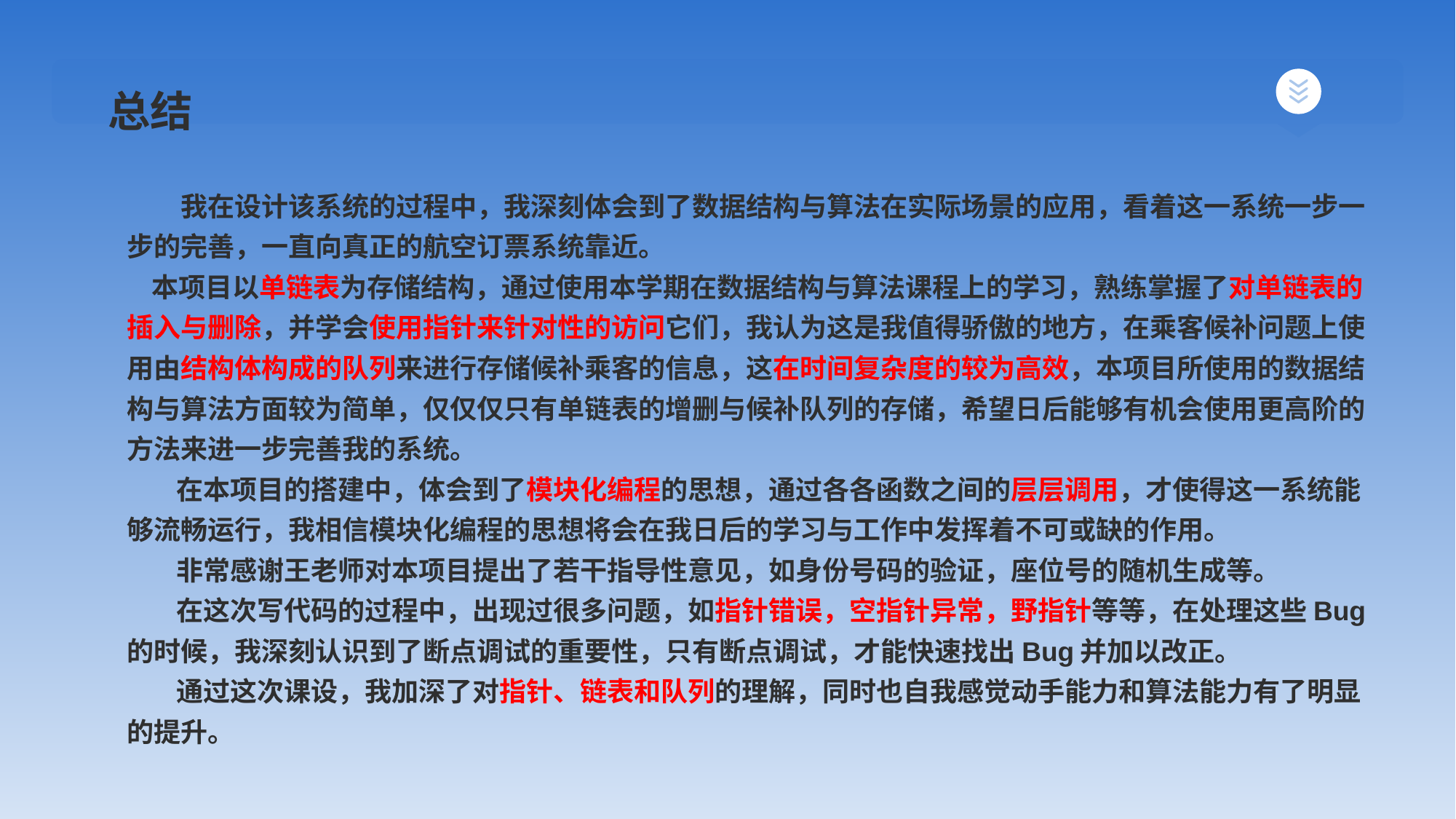

总结
# 我在设计该系统的过程中，我深刻体会到了数据结构与算法在实际场景的应用，看着这一系统一步一步的完善，一直向真正的航空订票系统靠近。 本项目以单链表为存储结构，通过使用本学期在数据结构与算法课程上的学习，熟练掌握了对单链表的插入与删除，并学会使用指针来针对性的访问它们，我认为这是我值得骄傲的地方，在乘客候补问题上使用由结构体构成的队列来进行存储候补乘客的信息，这在时间复杂度的较为高效，本项目所使用的数据结构与算法方面较为简单，仅仅仅只有单链表的增删与候补队列的存储，希望日后能够有机会使用更高阶的方法来进一步完善我的系统。 在本项目的搭建中，体会到了模块化编程的思想，通过各各函数之间的层层调用，才使得这一系统能够流畅运行，我相信模块化编程的思想将会在我日后的学习与工作中发挥着不可或缺的作用。 非常感谢王老师对本项目提出了若干指导性意见，如身份号码的验证，座位号的随机生成等。 在这次写代码的过程中，出现过很多问题，如指针错误，空指针异常，野指针等等，在处理这些Bug的时候，我深刻认识到了断点调试的重要性，只有断点调试，才能快速找出Bug并加以改正。 通过这次课设，我加深了对指针、链表和队列的理解，同时也自我感觉动手能力和算法能力有了明显的提升。